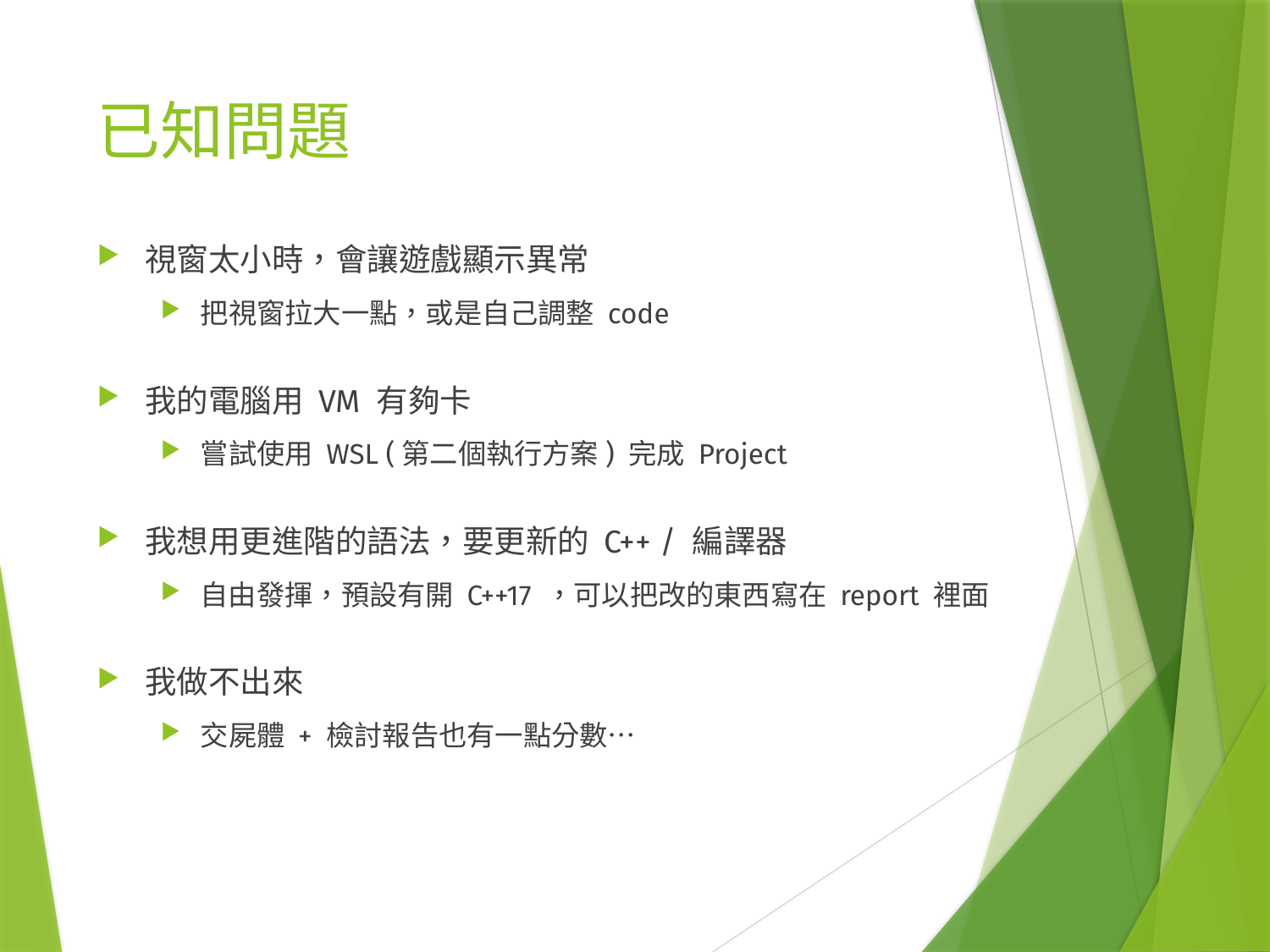

# 已知問題
視窗太小時，會讓遊戲顯示異常
把視窗拉大一點，或是自己調整 code
我的電腦用 VM 有夠卡
嘗試使用 WSL (第二個執行方案) 完成 Project
我想用更進階的語法，要更新的 C++ / 編譯器
自由發揮，預設有開 C++17 ，可以把改的東西寫在 report 裡面
我做不出來
交屍體 + 檢討報告也有一點分數…